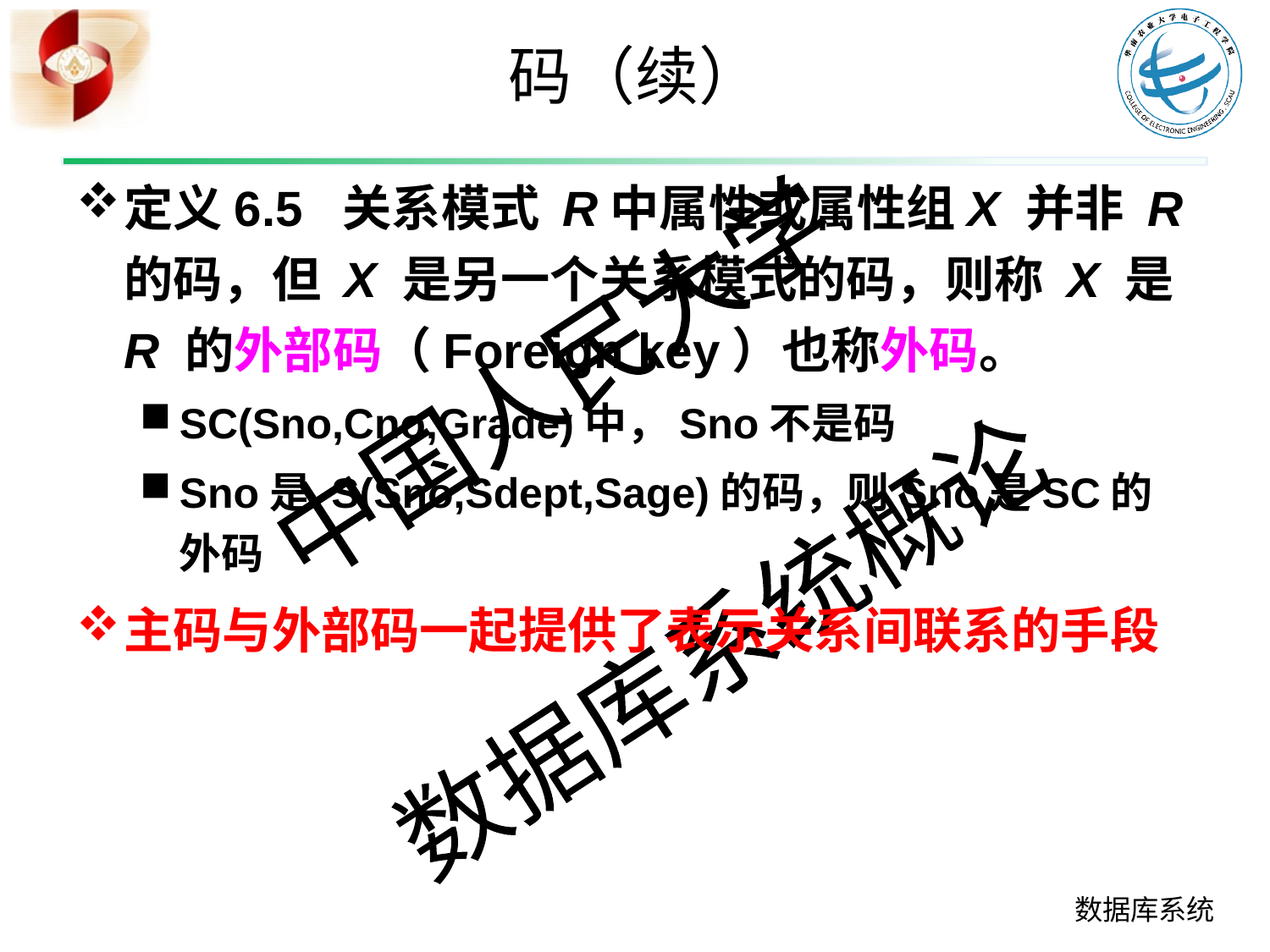

码（续）
定义6.5  关系模式 R中属性或属性组X 并非 R的码，但 X 是另一个关系模式的码，则称 X 是R 的外部码（Foreign key）也称外码。
SC(Sno,Cno,Grade)中，Sno不是码
Sno是 S(Sno,Sdept,Sage)的码，则Sno是SC的外码
主码与外部码一起提供了表示关系间联系的手段